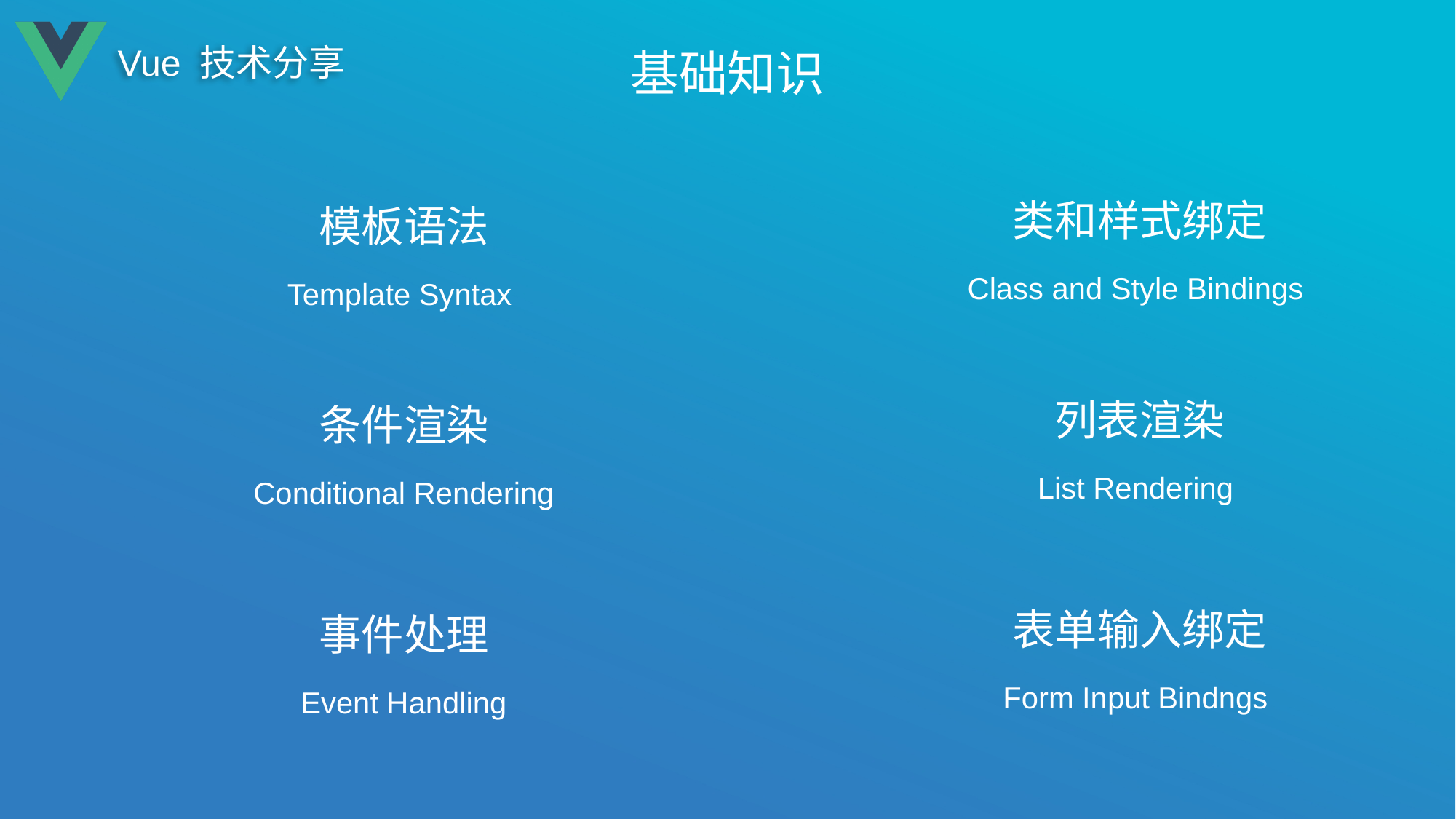

# 基础知识
类和样式绑定
模板语法
Class and Style Bindings
Template Syntax
列表渲染
条件渲染
List Rendering
Conditional Rendering
表单输入绑定
事件处理
Form Input Bindngs
Event Handling